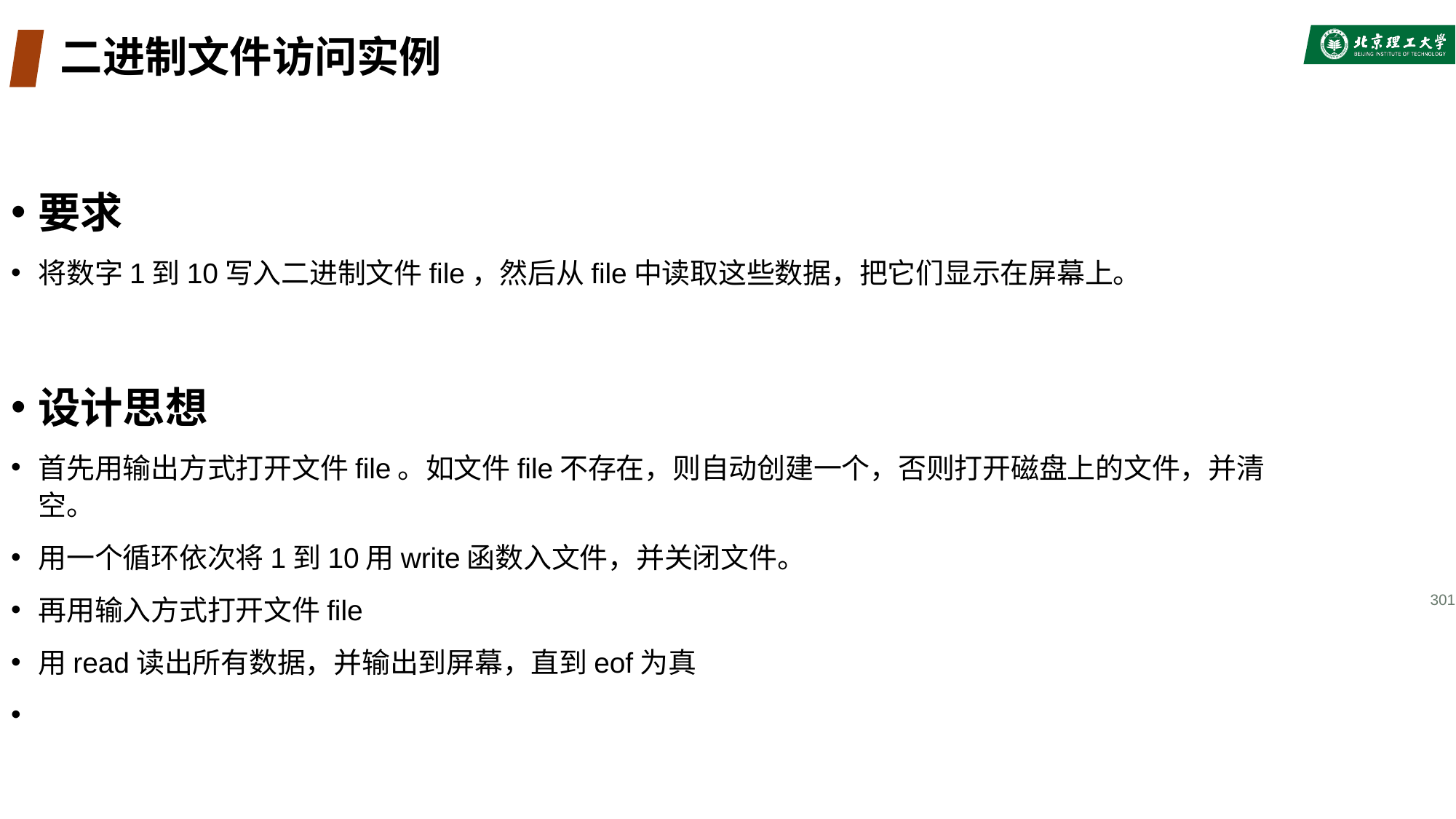

# 二进制文件访问实例
要求
将数字1到10写入二进制文件file，然后从file中读取这些数据，把它们显示在屏幕上。

设计思想
首先用输出方式打开文件file。如文件file不存在，则自动创建一个，否则打开磁盘上的文件，并清空。
用一个循环依次将1到10用write函数入文件，并关闭文件。
再用输入方式打开文件file
用read读出所有数据，并输出到屏幕，直到eof为真

301